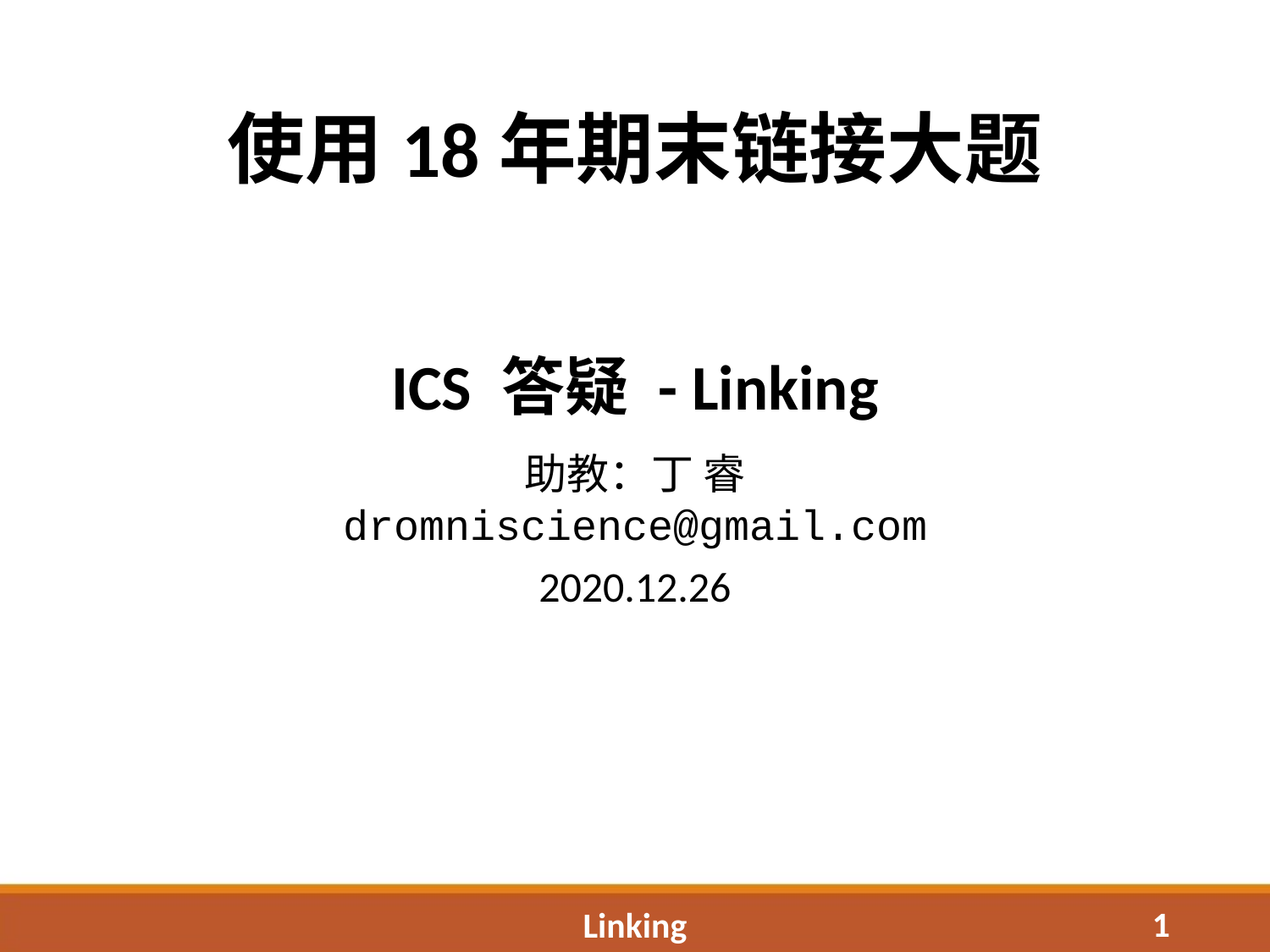

使用18年期末链接大题
ICS 答疑 - Linking
助教：丁 睿
dromniscience@gmail.com
2020.12.26
1
Linking